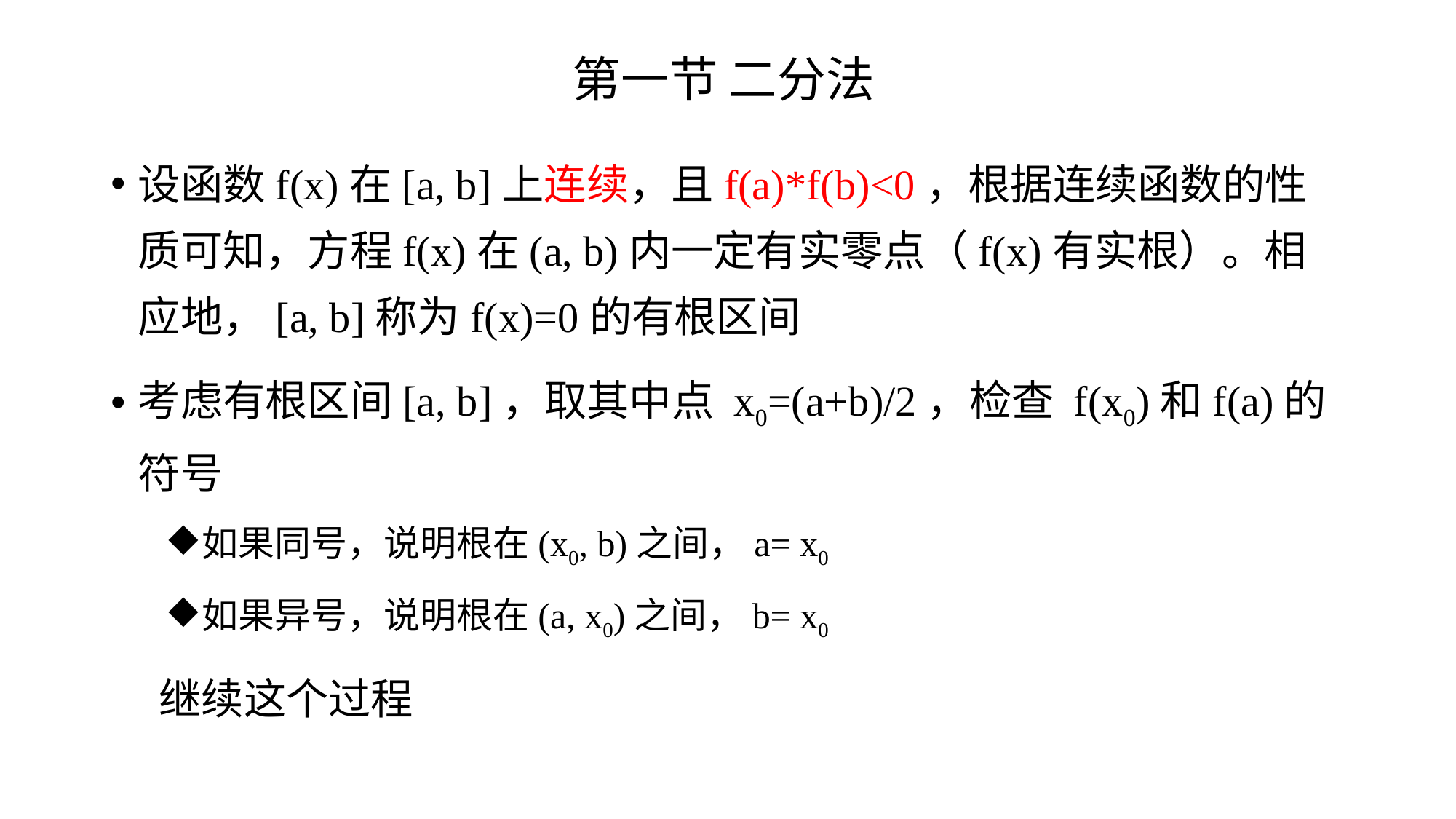

# 第一节 二分法
设函数f(x)在[a, b]上连续，且f(a)*f(b)<0，根据连续函数的性质可知，方程f(x)在(a, b)内一定有实零点（f(x)有实根）。相应地，[a, b]称为f(x)=0的有根区间
考虑有根区间[a, b]，取其中点 x0=(a+b)/2，检查 f(x0)和f(a)的符号
如果同号，说明根在(x0, b)之间，a= x0
如果异号，说明根在(a, x0)之间，b= x0
    继续这个过程